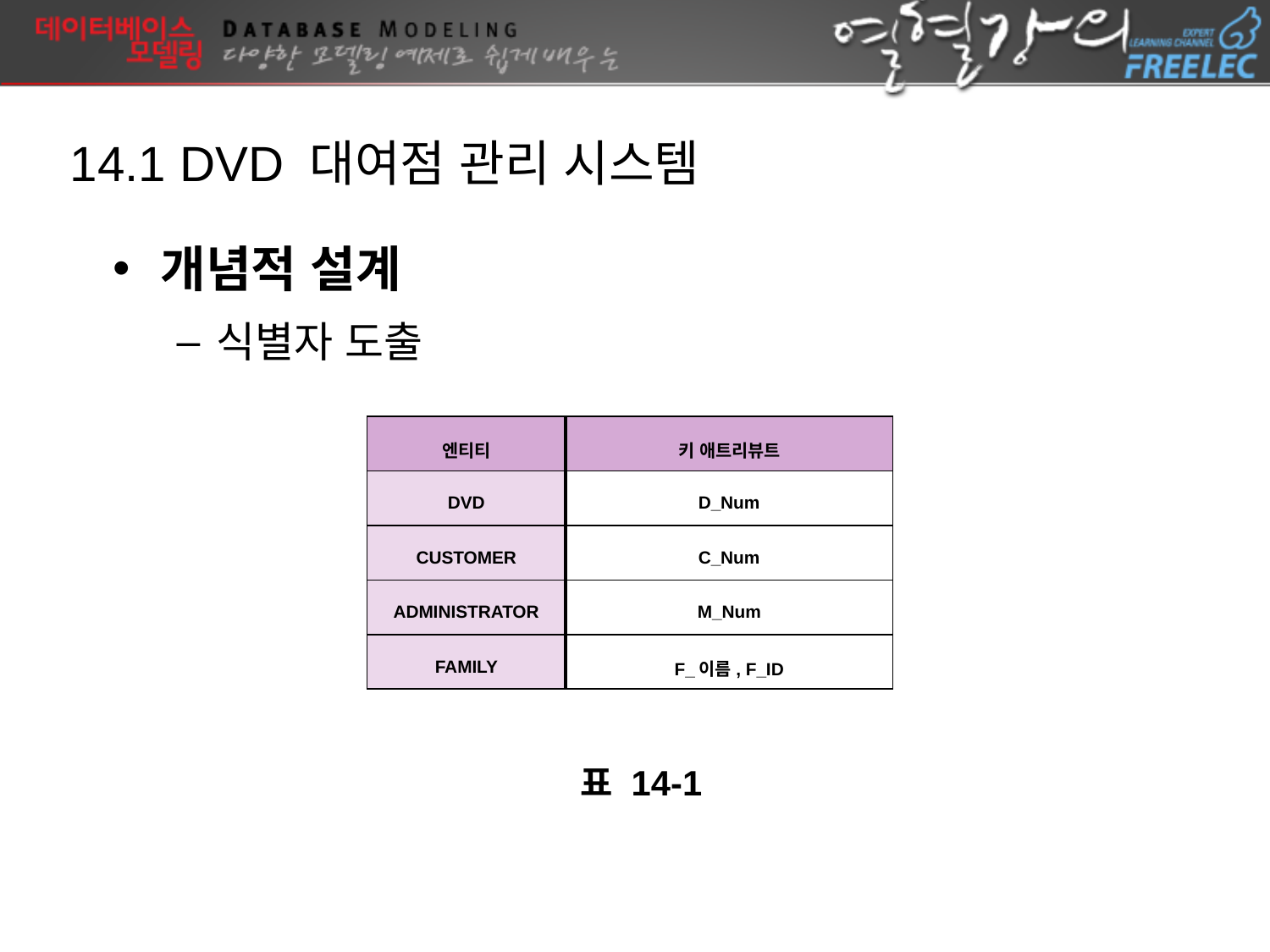

14.1 DVD 대여점 관리 시스템
개념적 설계
식별자 도출
| 엔티티 | 키 애트리뷰트 |
| --- | --- |
| DVD | D\_Num |
| CUSTOMER | C\_Num |
| ADMINISTRATOR | M\_Num |
| FAMILY | F\_이름, F\_ID |
표 14-1